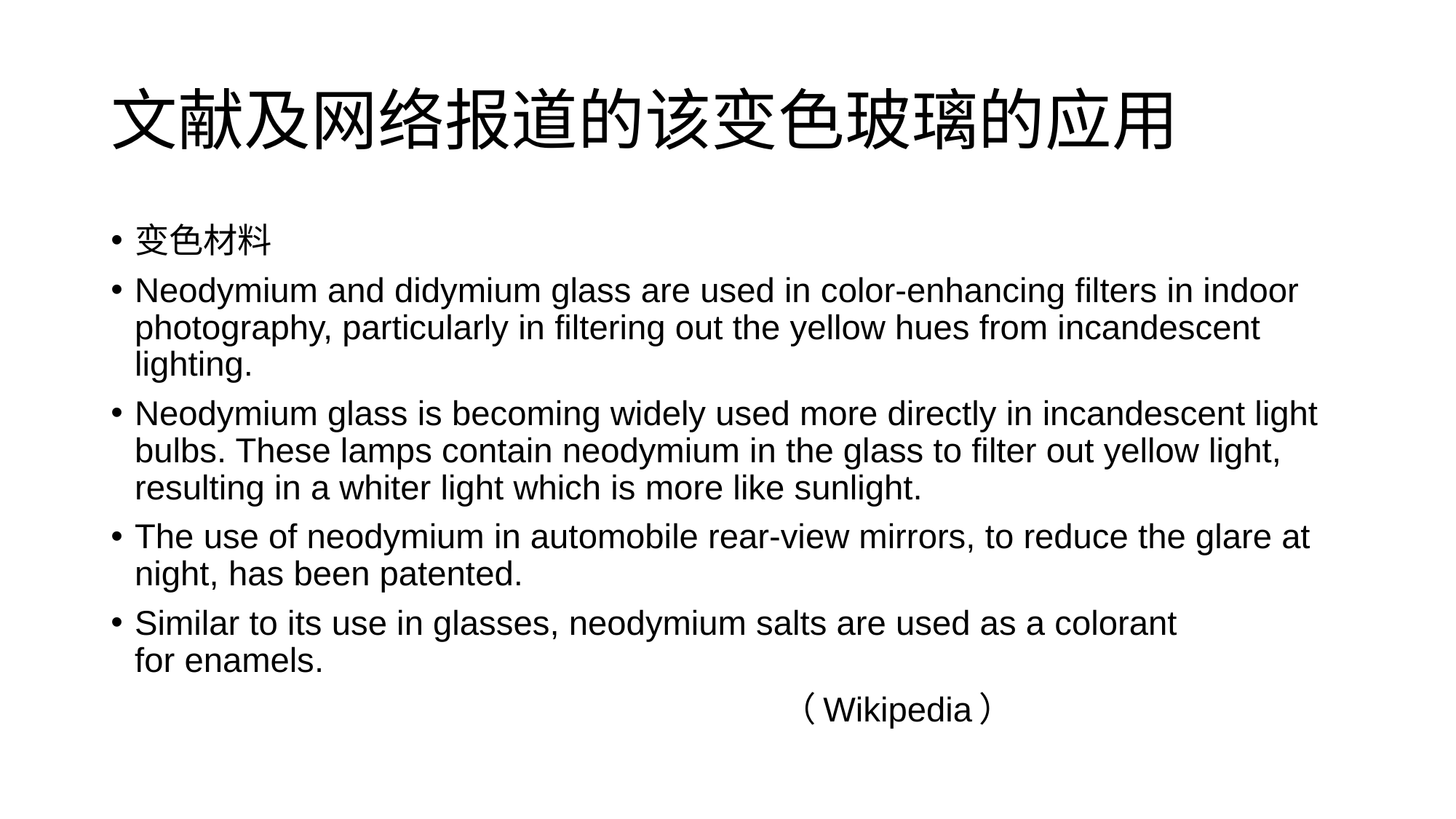

# 文献及网络报道的该变色玻璃的应用
变色材料
Neodymium and didymium glass are used in color-enhancing filters in indoor photography, particularly in filtering out the yellow hues from incandescent lighting.
Neodymium glass is becoming widely used more directly in incandescent light bulbs. These lamps contain neodymium in the glass to filter out yellow light, resulting in a whiter light which is more like sunlight.
The use of neodymium in automobile rear-view mirrors, to reduce the glare at night, has been patented.
Similar to its use in glasses, neodymium salts are used as a colorant for enamels.
                                                                                       （Wikipedia）